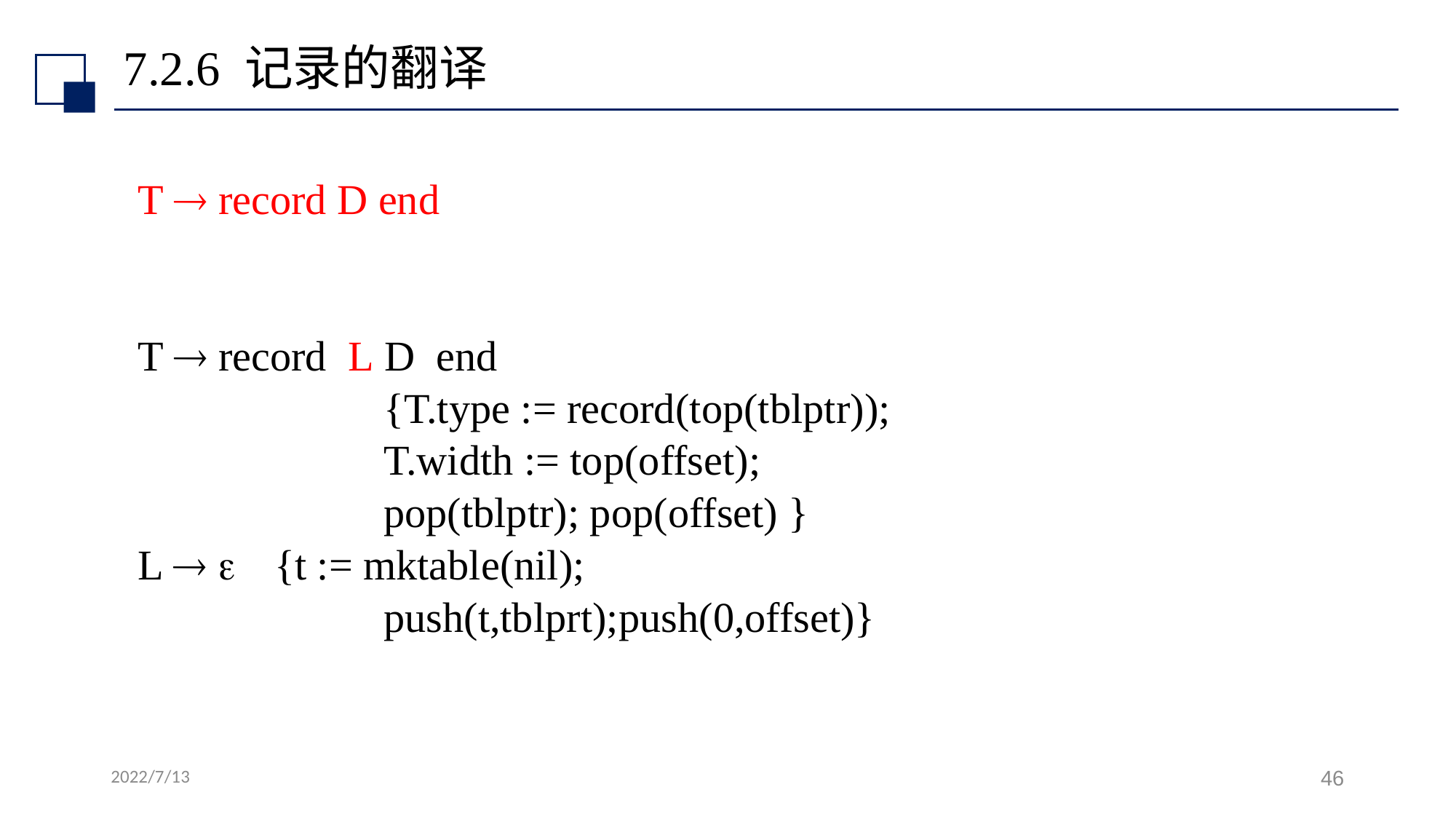

# 7.2.6 记录的翻译
T → record D end

T → record  L D  end
			{T.type := record(top(tblptr));
			T.width := top(offset);
			pop(tblptr); pop(offset) }
L → ε	{t := mktable(nil);
			push(t,tblprt);push(0,offset)}
2022/7/13
46